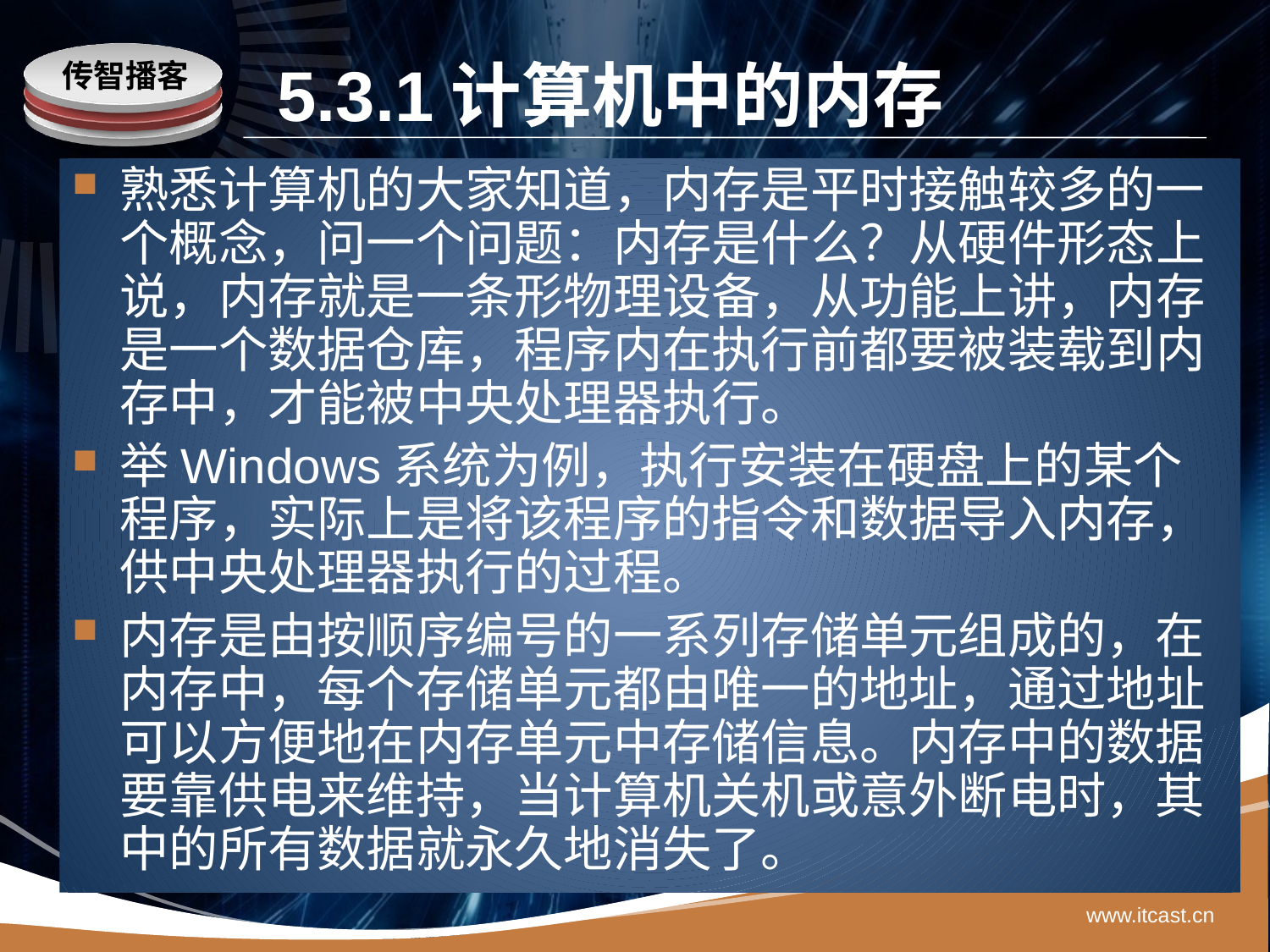

# 5.3.1计算机中的内存
熟悉计算机的大家知道，内存是平时接触较多的一个概念，问一个问题：内存是什么？从硬件形态上说，内存就是一条形物理设备，从功能上讲，内存是一个数据仓库，程序内在执行前都要被装载到内存中，才能被中央处理器执行。
举Windows系统为例，执行安装在硬盘上的某个程序，实际上是将该程序的指令和数据导入内存，供中央处理器执行的过程。
内存是由按顺序编号的一系列存储单元组成的，在内存中，每个存储单元都由唯一的地址，通过地址可以方便地在内存单元中存储信息。内存中的数据要靠供电来维持，当计算机关机或意外断电时，其中的所有数据就永久地消失了。
www.itcast.cn